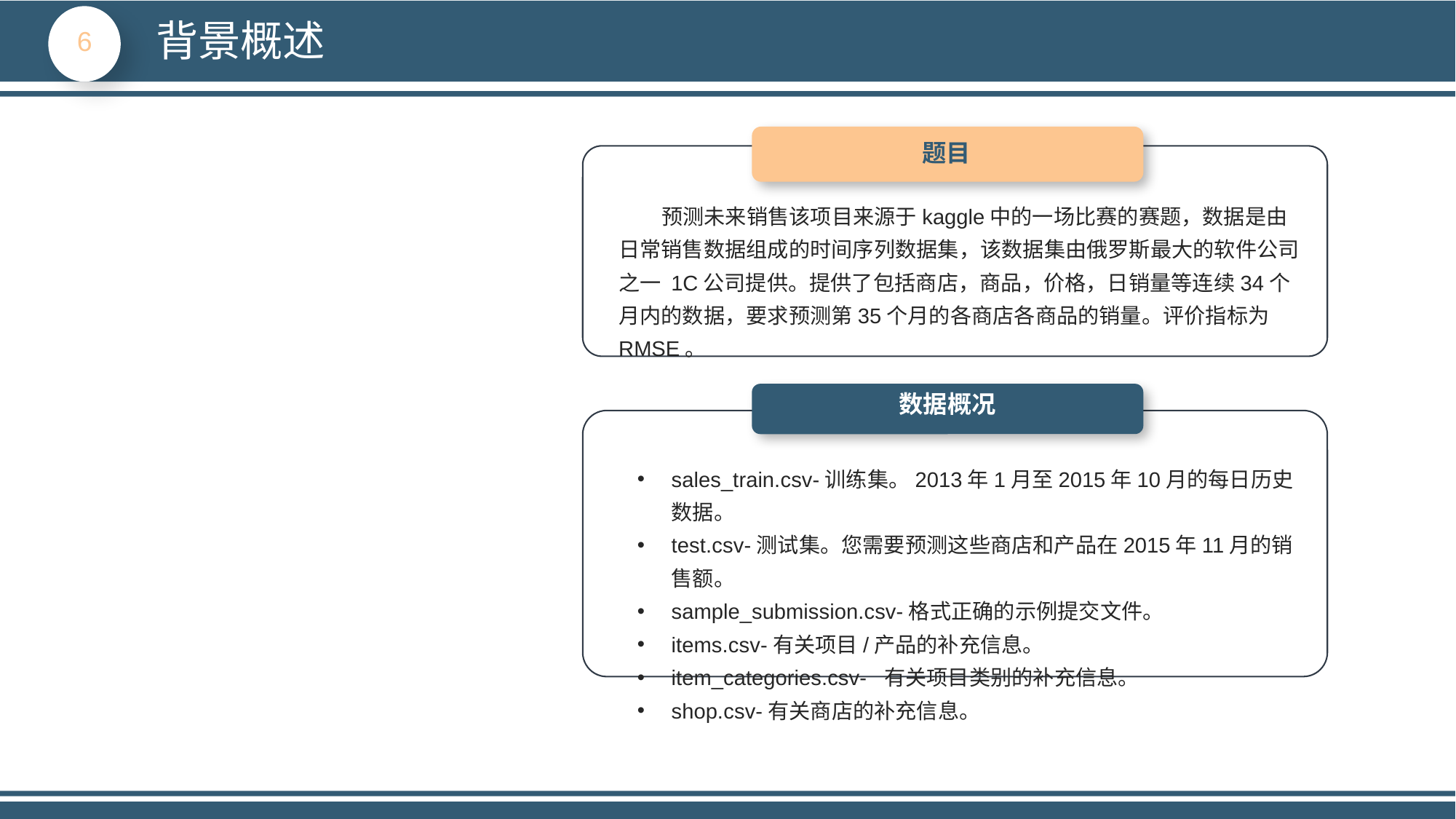

背景概述

题目

        预测未来销售该项目来源于kaggle中的一场比赛的赛题，数据是由日常销售数据组成的时间序列数据集，该数据集由俄罗斯最大的软件公司之一 1C公司提供。提供了包括商店，商品，价格，日销量等连续34个月内的数据，要求预测第35个月的各商店各商品的销量。评价指标为RMSE。

数据概况

sales_train.csv-训练集。2013年1月至2015年10月的每日历史数据。
test.csv-测试集。您需要预测这些商店和产品在2015年11月的销售额。
sample_submission.csv-格式正确的示例提交文件。
items.csv-有关项目/产品的补充信息。
item_categories.csv-  有关项目类别的补充信息。
shop.csv-有关商店的补充信息。